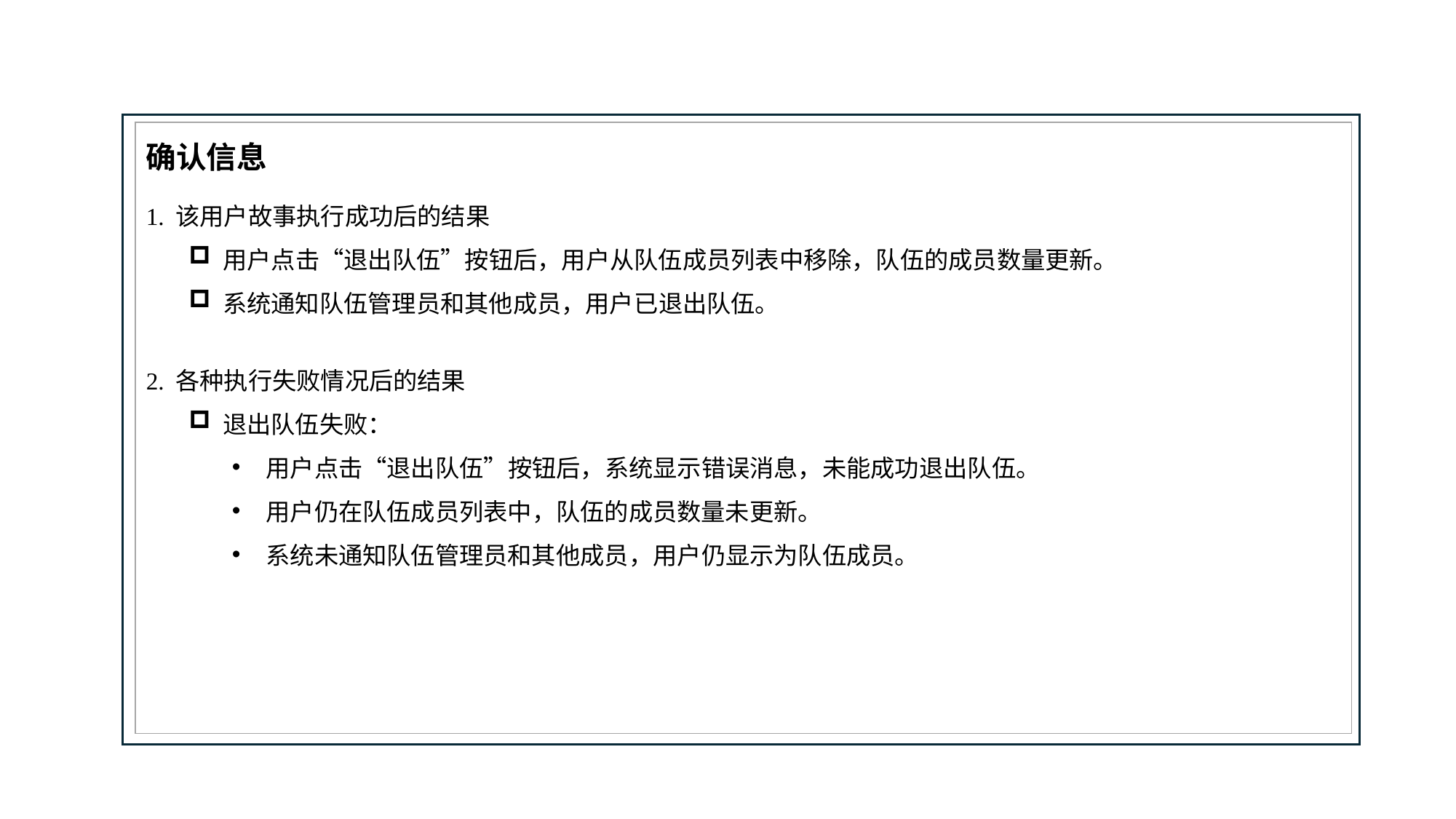

对于新功能，有注释的线框。对于bug，用截图重现的步骤。对于非功能性的故事，解释范围/标准
| 1. 该用户故事执行成功后的结果 用户点击“退出队伍”按钮后，用户从队伍成员列表中移除，队伍的成员数量更新。 系统通知队伍管理员和其他成员，用户已退出队伍。 2. 各种执行失败情况后的结果 退出队伍失败： 用户点击“退出队伍”按钮后，系统显示错误消息，未能成功退出队伍。 用户仍在队伍成员列表中，队伍的成员数量未更新。 系统未通知队伍管理员和其他成员，用户仍显示为队伍成员。 |
| --- |
确认信息